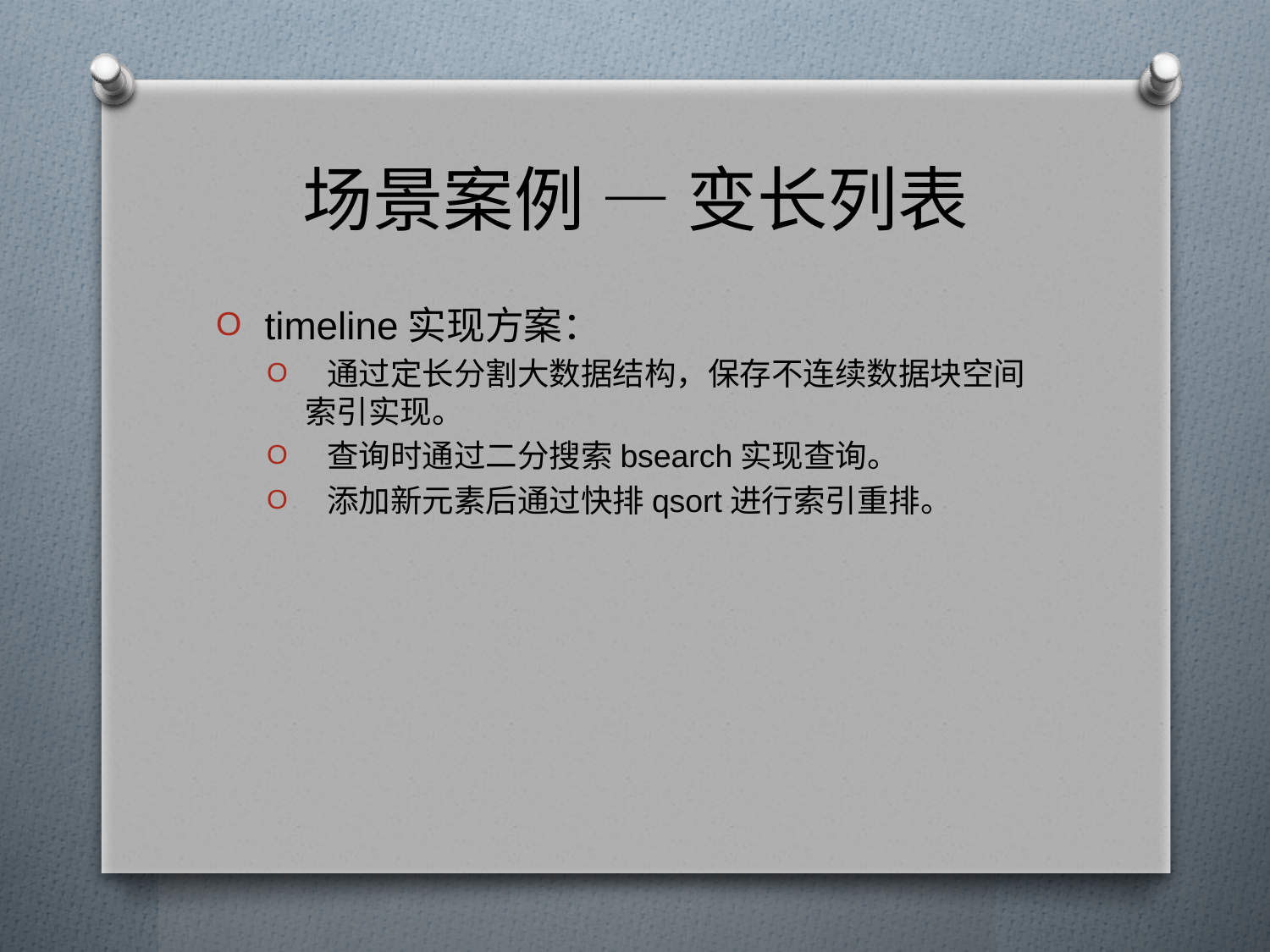

# 场景案例 — 变长列表
 timeline实现方案：
  通过定长分割大数据结构，保存不连续数据块空间索引实现。
  查询时通过二分搜索bsearch实现查询。
  添加新元素后通过快排qsort进行索引重排。